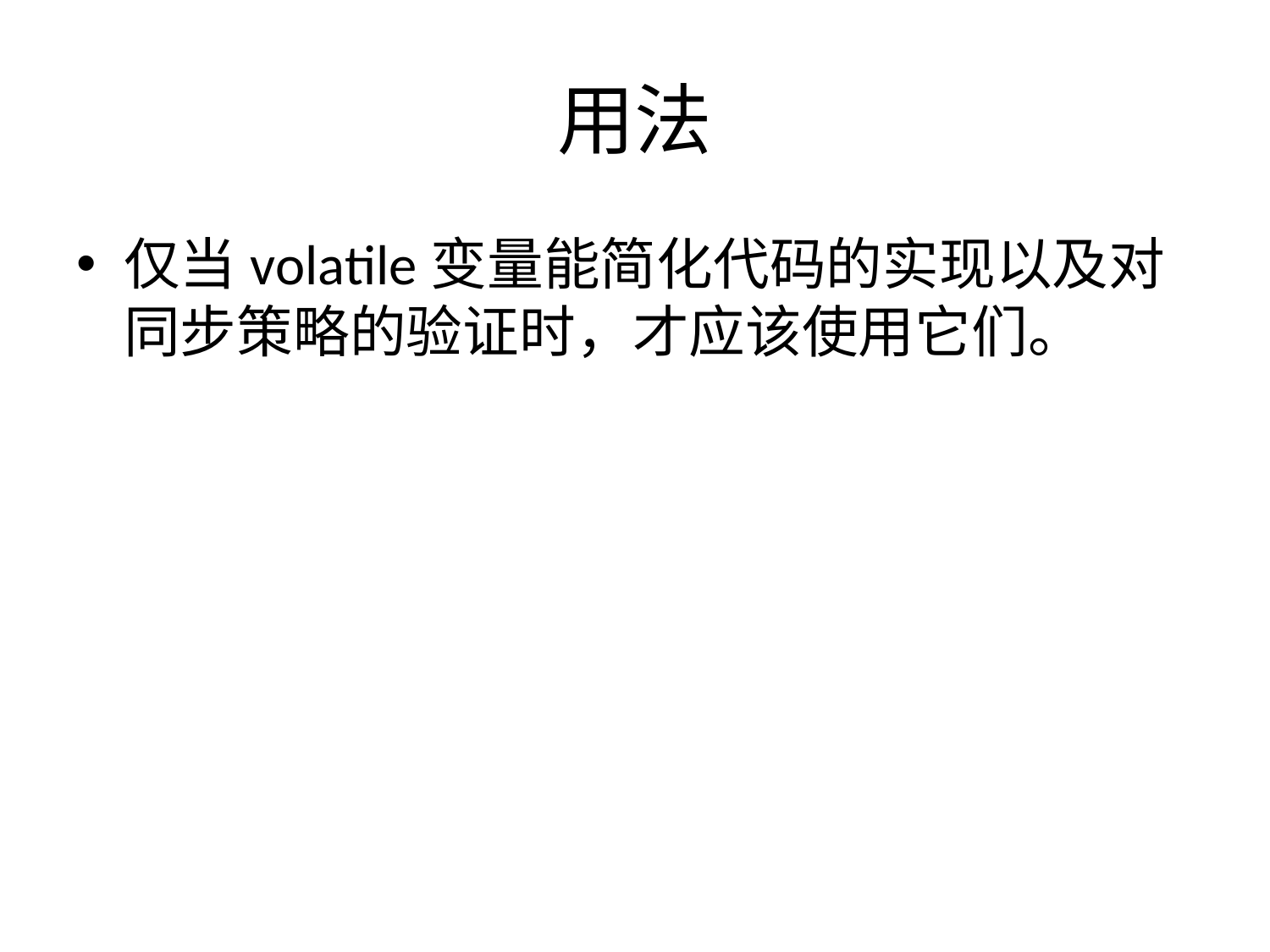

# 用法
仅当volatile变量能简化代码的实现以及对同步策略的验证时，才应该使用它们。